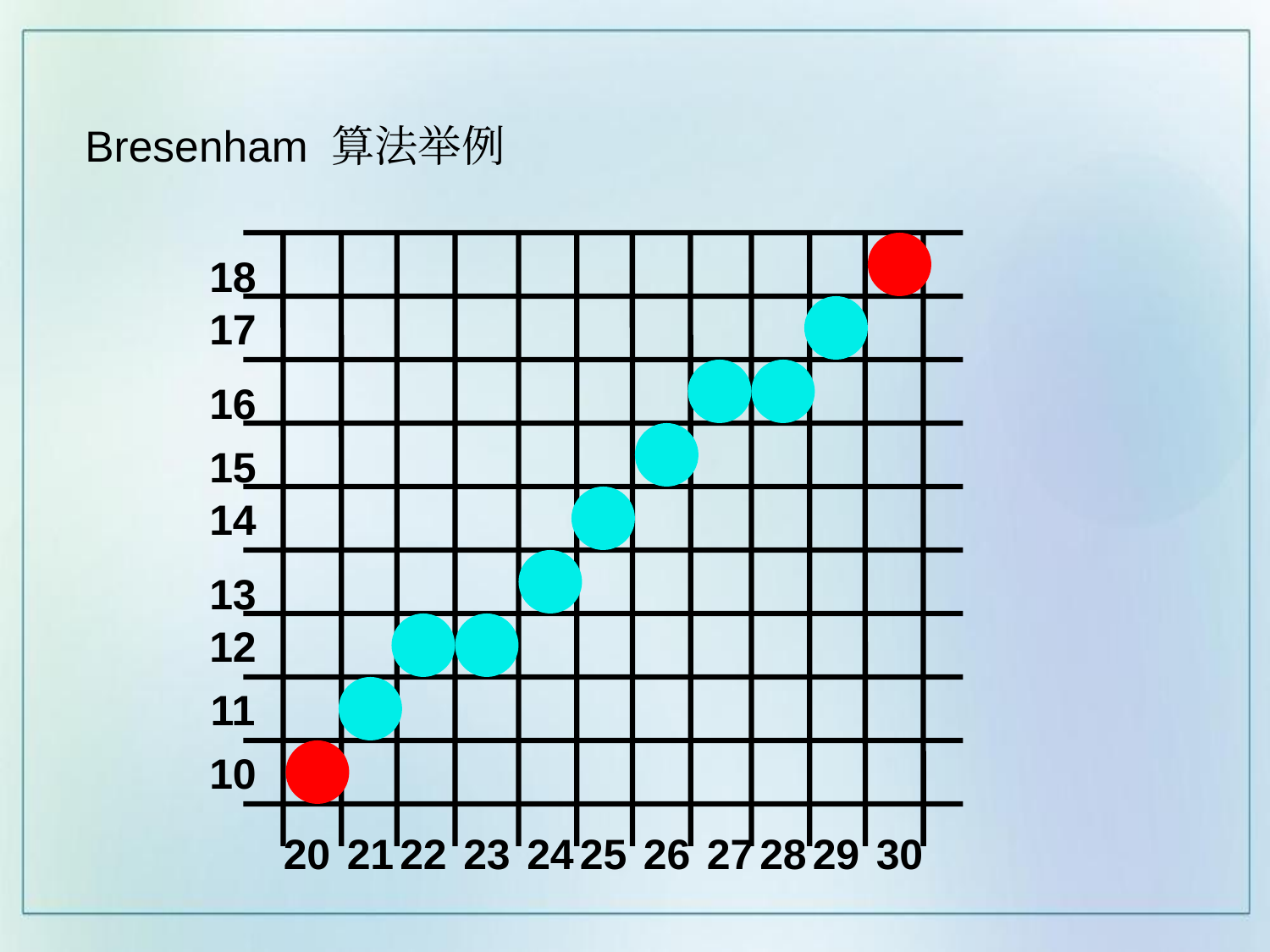

# Bresenham 算法举例

18

17

16

15

14

13

12

11

10

20
21
22
23
24
25
26
27
28
29
30